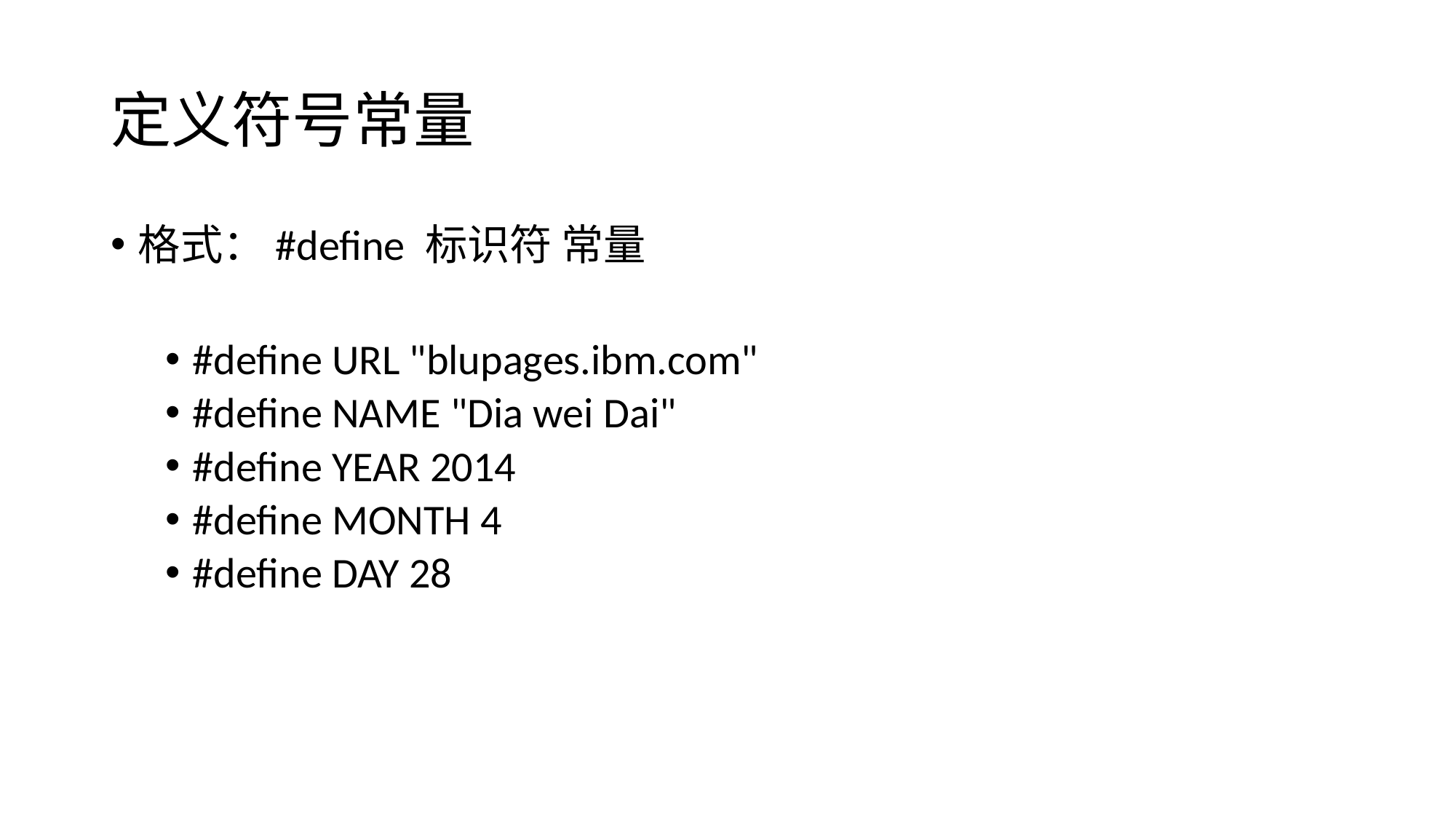

# 定义符号常量
格式：#define 标识符 常量

#define URL "blupages.ibm.com"
#define NAME "Dia wei Dai"
#define YEAR 2014
#define MONTH 4
#define DAY 28